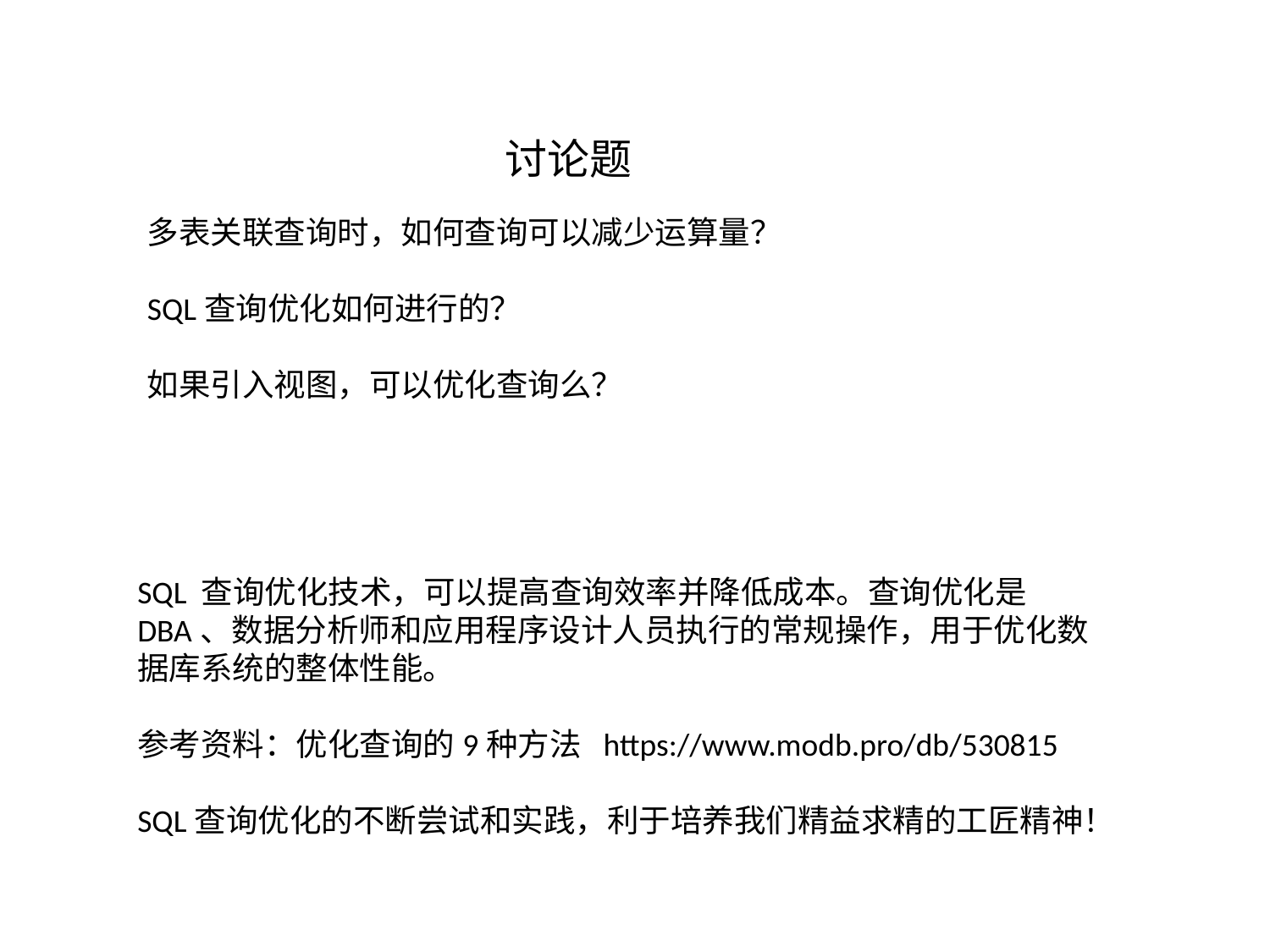

讨论题
多表关联查询时，如何查询可以减少运算量？

SQL查询优化如何进行的？

如果引入视图，可以优化查询么？
SQL 查询优化技术，可以提高查询效率并降低成本。查询优化是DBA、数据分析师和应用程序设计人员执行的常规操作，用于优化数据库系统的整体性能。

参考资料：优化查询的9种方法  https://www.modb.pro/db/530815

SQL查询优化的不断尝试和实践，利于培养我们精益求精的工匠精神！